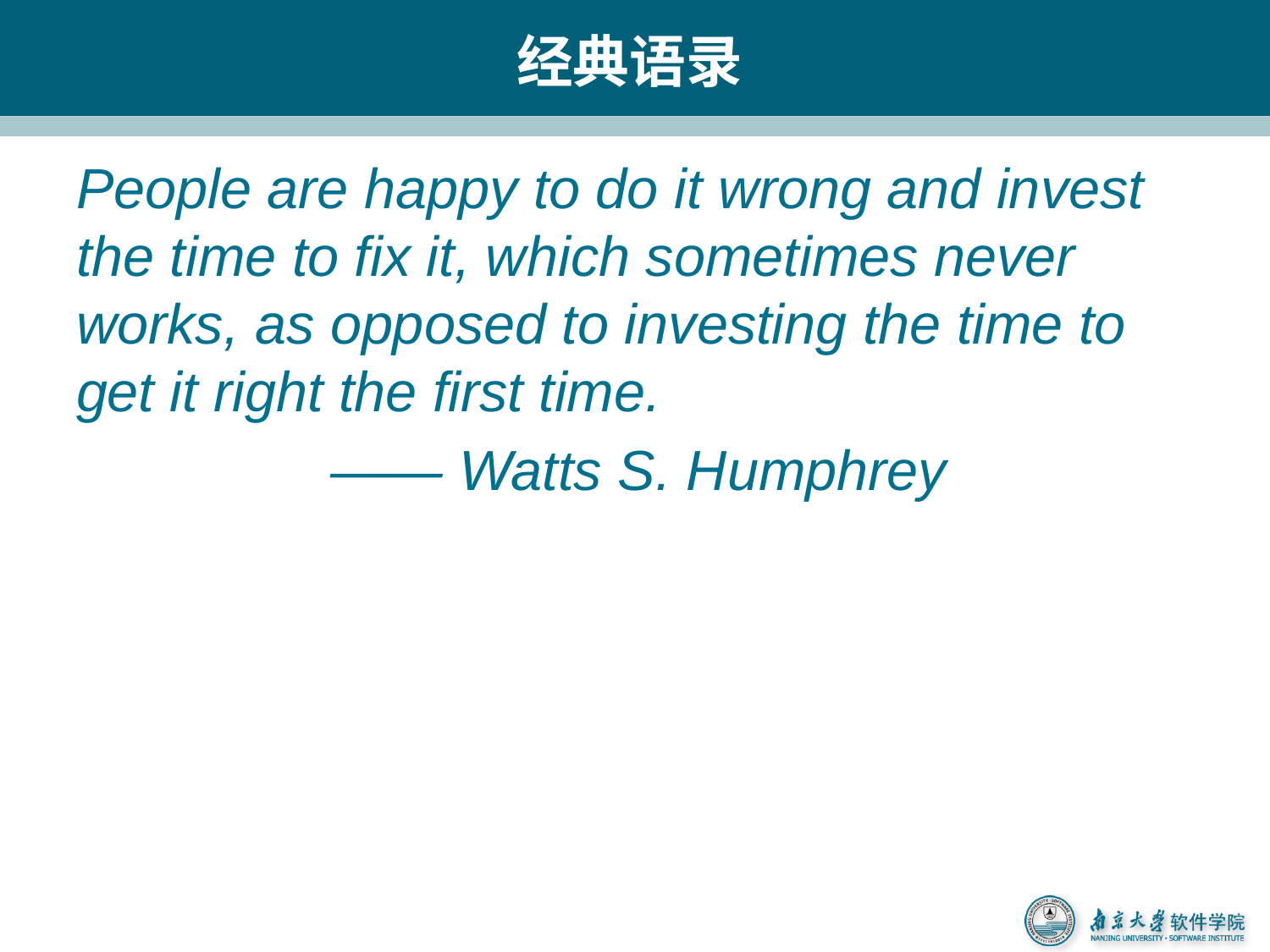

# 经典语录
People are happy to do it wrong and invest the time to fix it, which sometimes never works, as opposed to investing the time to get it right the first time.
		—— Watts S. Humphrey